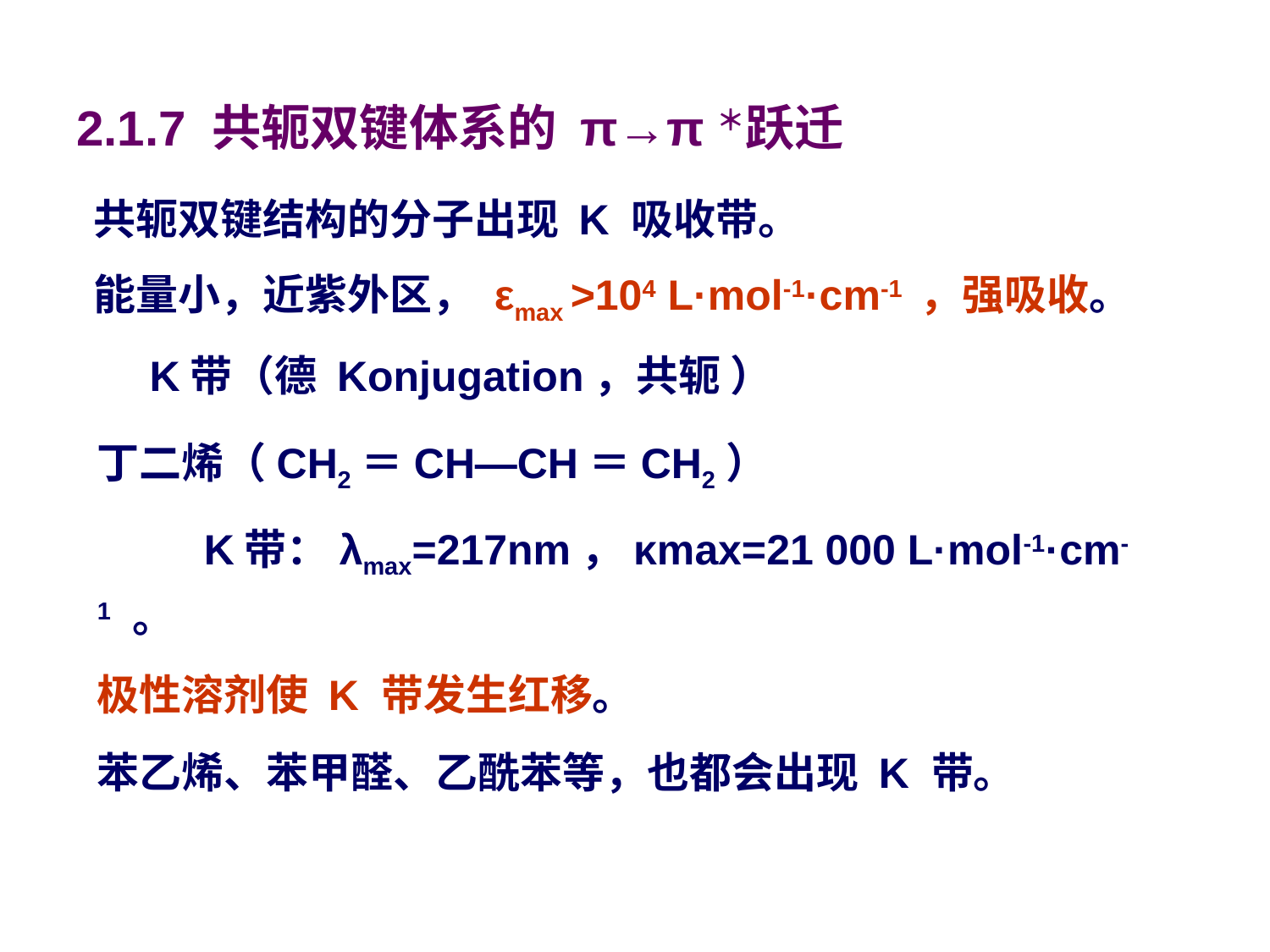

# 2.1.7 共轭双键体系的 π→π＊跃迁
   共轭双键结构的分子出现 K 吸收带。
   能量小，近紫外区， εmax >104 L·mol-1·cm-1 ，强吸收。
        K带（德 Konjugation，共轭 ）
丁二烯（CH2＝CH—CH＝CH2）
         K带：λmax=217nm，κmax=21 000 L·mol-1·cm-1 。
极性溶剂使 K 带发生红移。
苯乙烯、苯甲醛、乙酰苯等，也都会出现 K 带。